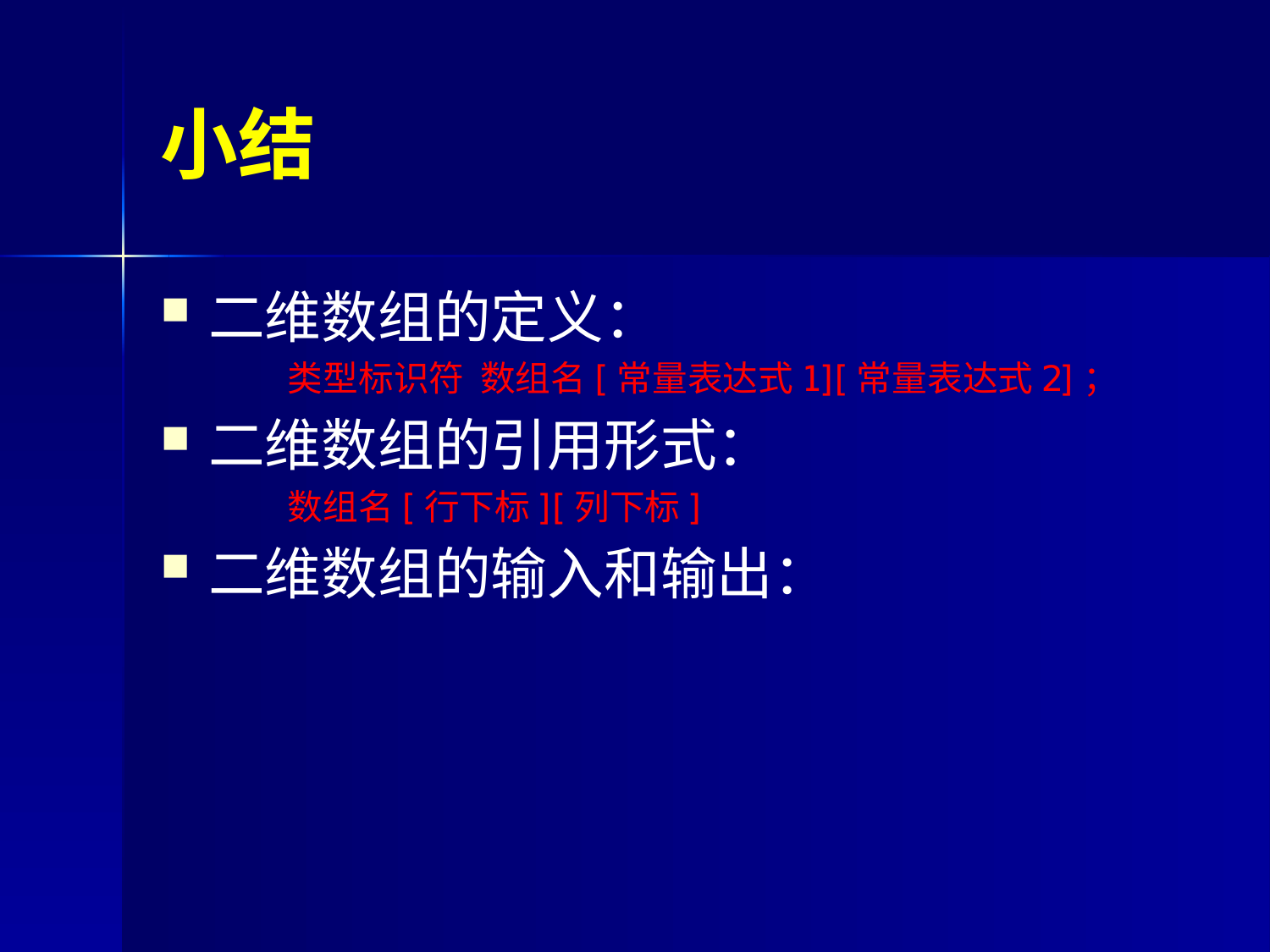

# 小结
二维数组的定义：
类型标识符  数组名[常量表达式1][常量表达式2]；
二维数组的引用形式：
数组名[行下标][列下标]
二维数组的输入和输出：